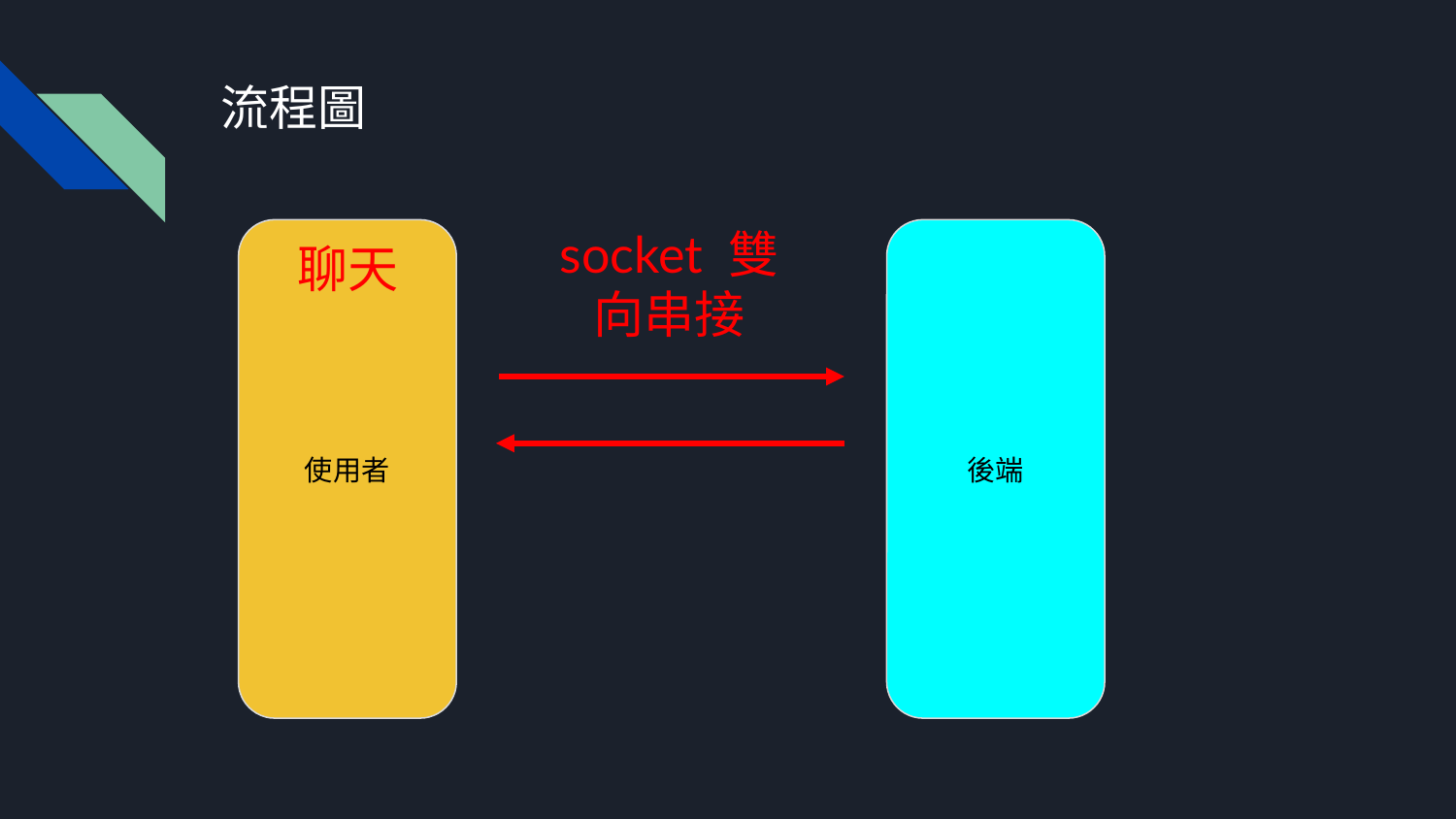

# 流程圖
socket 雙向串接
使用者
後端
聊天